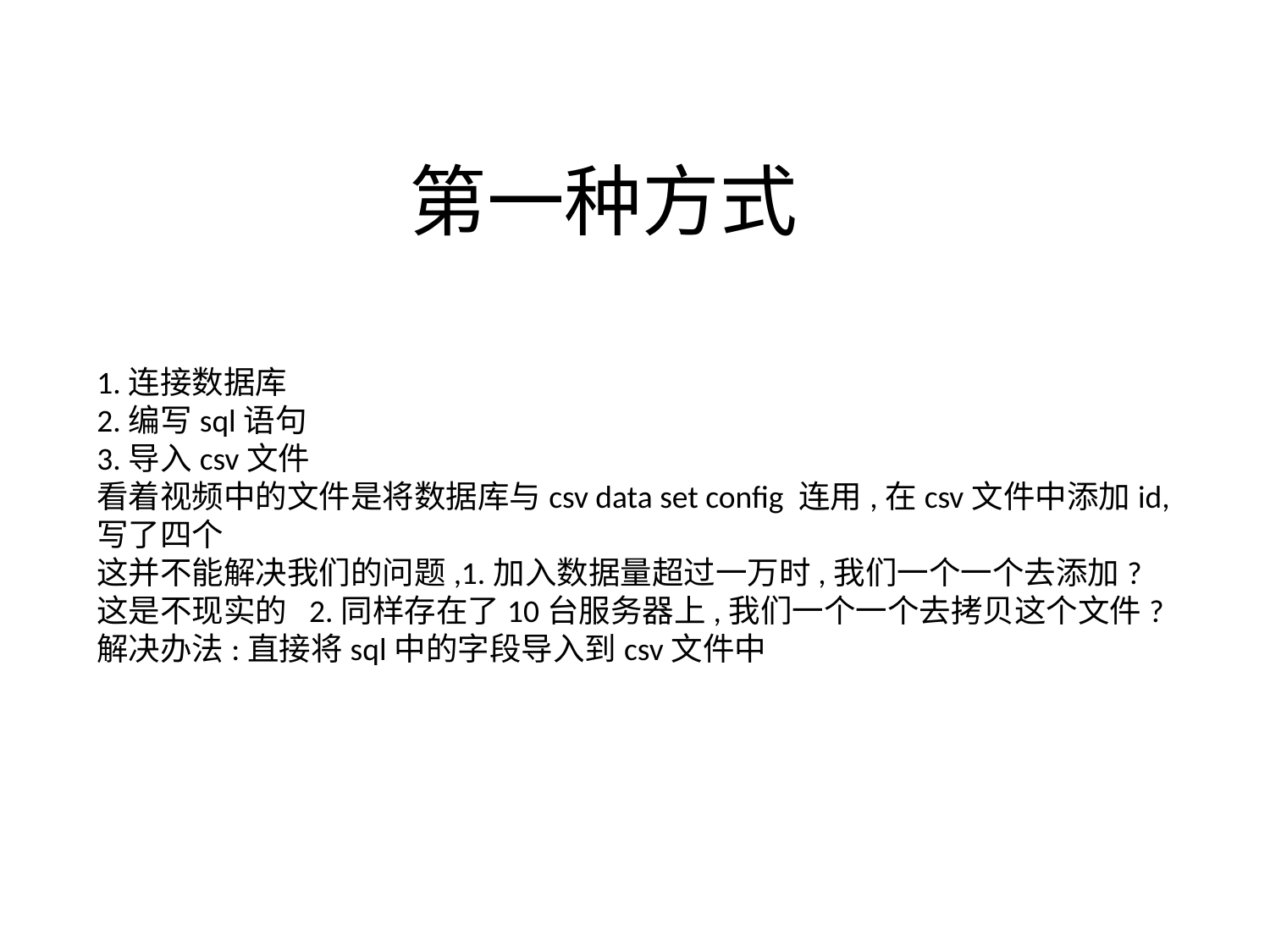

第一种方式
1.连接数据库
2.编写sql语句
3.导入csv文件
看着视频中的文件是将数据库与csv data set config 连用,在csv文件中添加id,
写了四个
这并不能解决我们的问题,1.加入数据量超过一万时,我们一个一个去添加?
这是不现实的  2.同样存在了10台服务器上,我们一个一个去拷贝这个文件?
解决办法:直接将sql中的字段导入到csv文件中